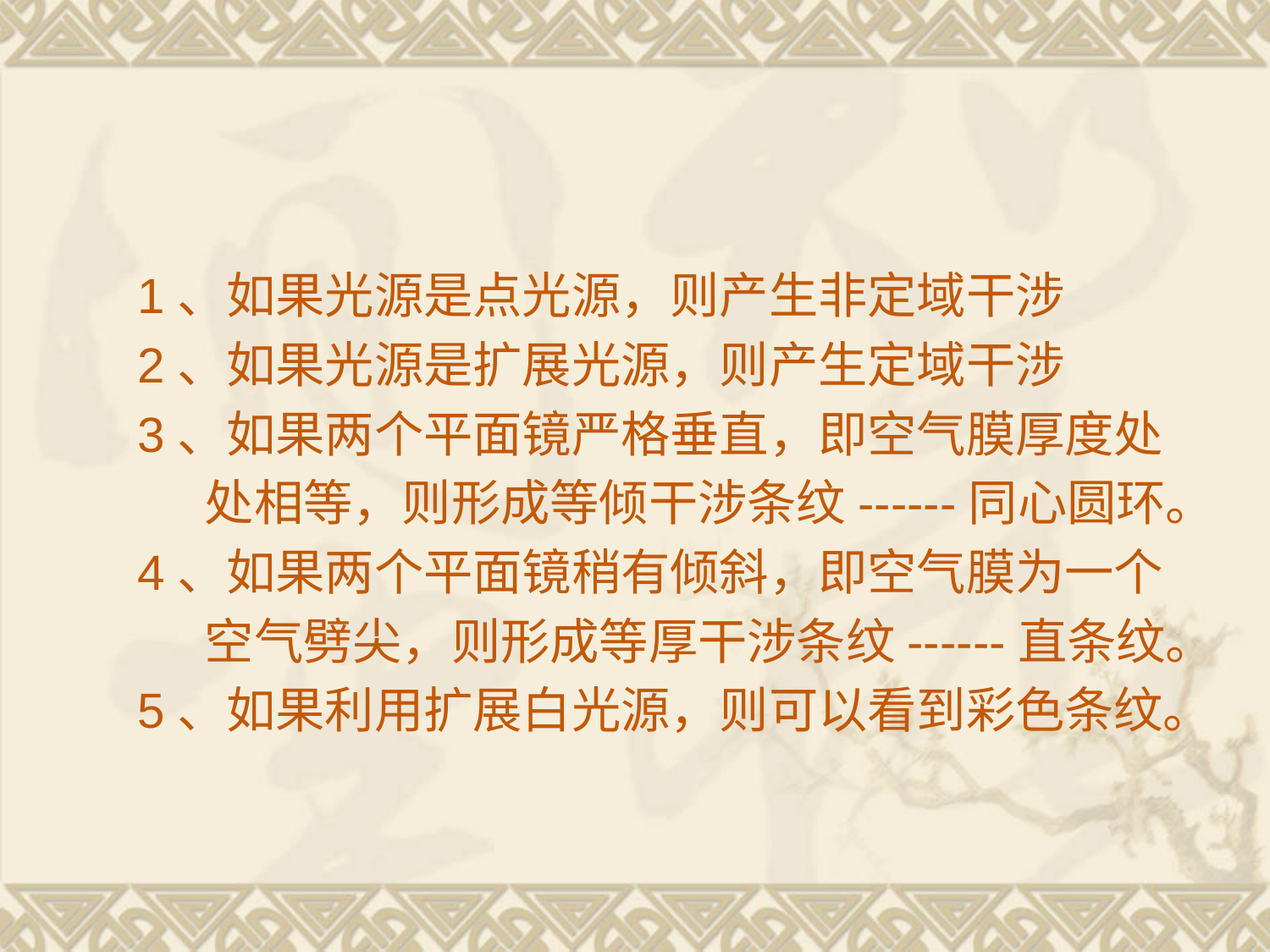

1、如果光源是点光源，则产生非定域干涉
2、如果光源是扩展光源，则产生定域干涉
3、如果两个平面镜严格垂直，即空气膜厚度处
     处相等，则形成等倾干涉条纹------同心圆环。
4、如果两个平面镜稍有倾斜，即空气膜为一个
     空气劈尖，则形成等厚干涉条纹------直条纹。
5、如果利用扩展白光源，则可以看到彩色条纹。